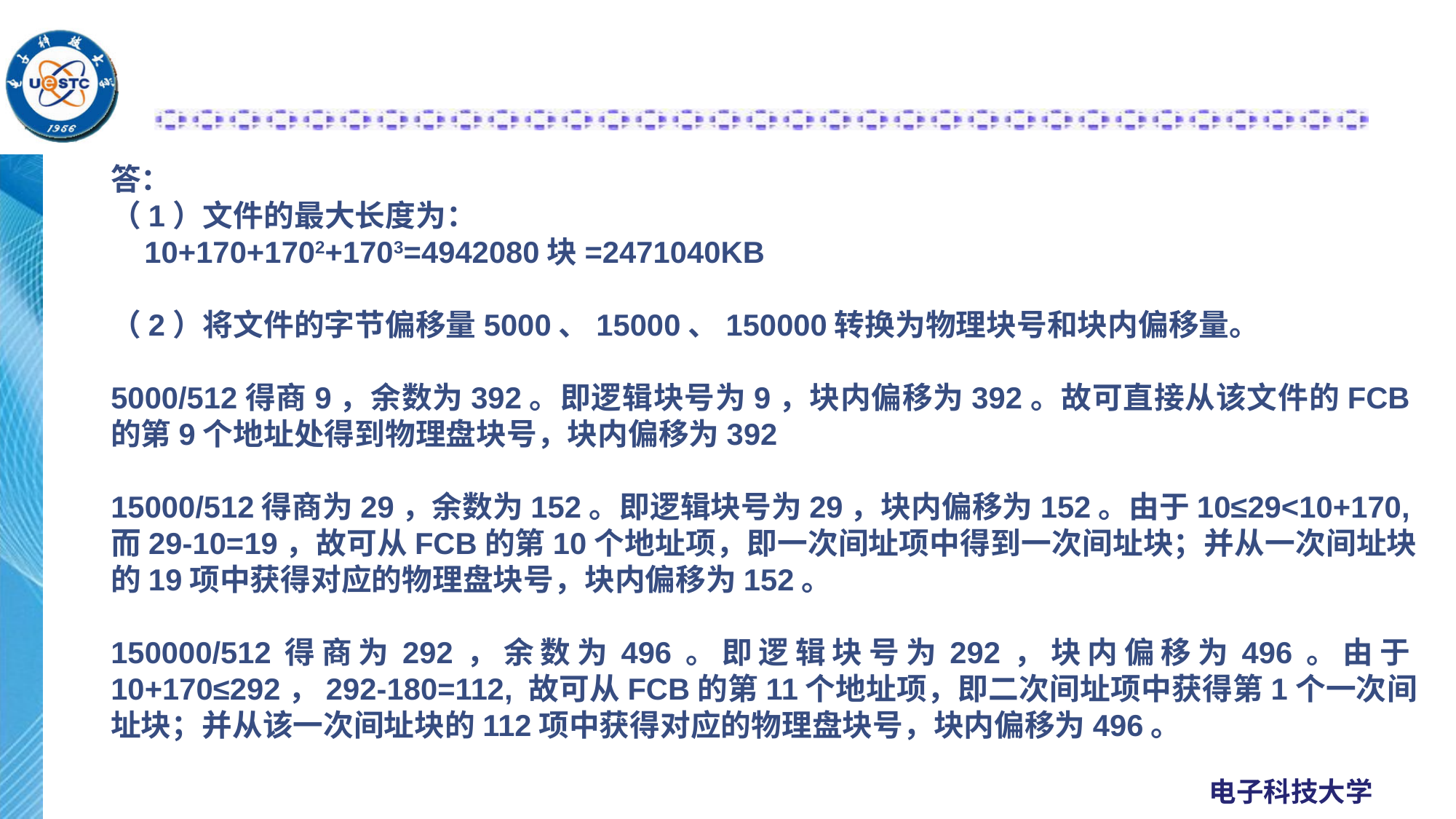

答：
（1）文件的最大长度为：
    10+170+1702+1703=4942080块=2471040KB

（2）将文件的字节偏移量5000、15000、150000转换为物理块号和块内偏移量。

5000/512得商9，余数为392。即逻辑块号为9，块内偏移为392。故可直接从该文件的FCB的第9个地址处得到物理盘块号，块内偏移为392

15000/512得商为29，余数为152。即逻辑块号为29，块内偏移为152。由于10≤29<10+170,而29-10=19，故可从FCB的第10个地址项，即一次间址项中得到一次间址块；并从一次间址块的19项中获得对应的物理盘块号，块内偏移为152。

150000/512得商为292，余数为496。即逻辑块号为292，块内偏移为496。由于10+170≤292，292-180=112, 故可从FCB的第11个地址项，即二次间址项中获得第1个一次间址块；并从该一次间址块的112项中获得对应的物理盘块号，块内偏移为496。